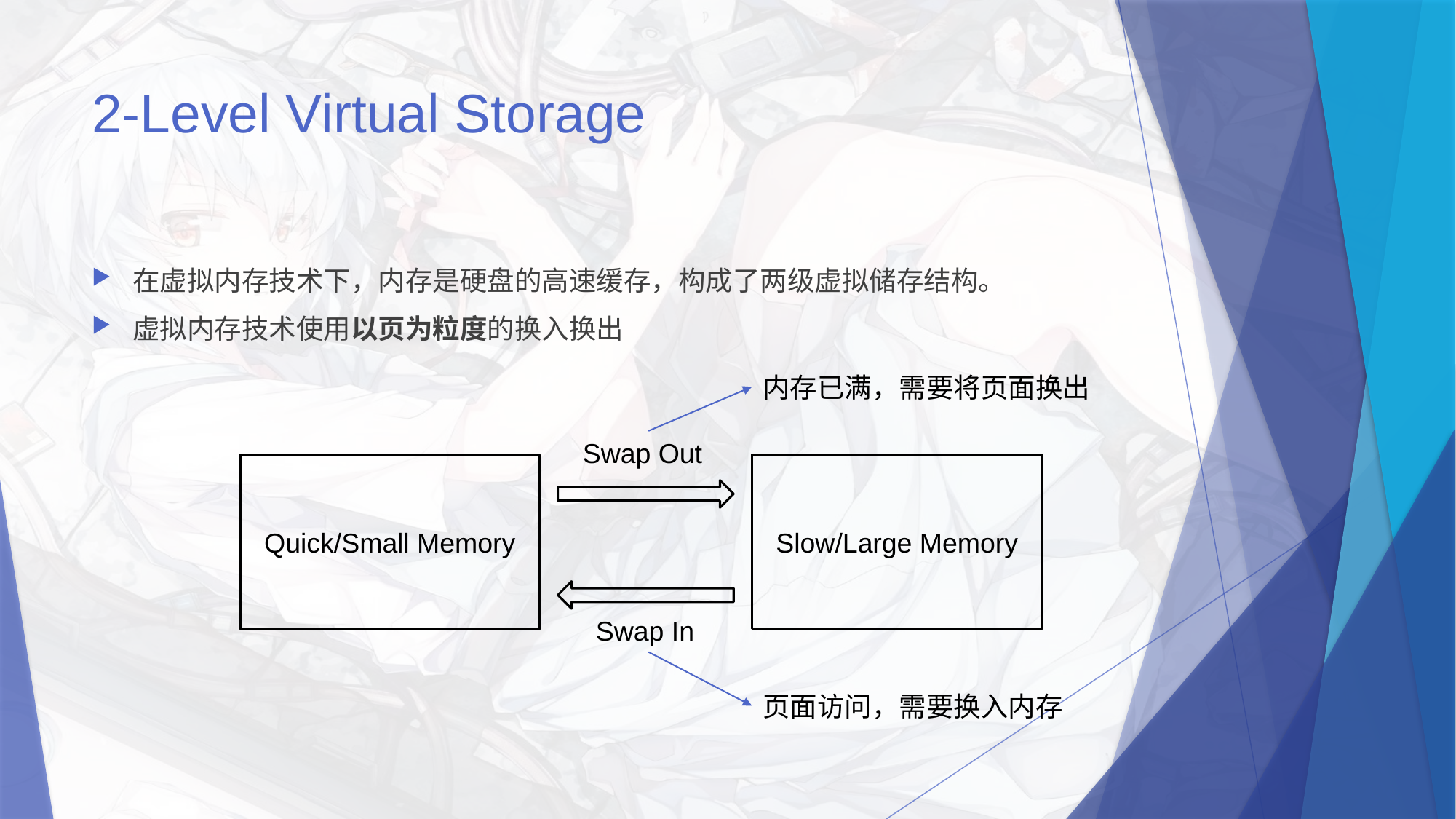

# 2-Level Virtual Storage
在虚拟内存技术下，内存是硬盘的高速缓存，构成了两级虚拟储存结构。
虚拟内存技术使用以页为粒度的换入换出

内存已满，需要将页面换出
Swap Out

Slow/Large Memory

Quick/Small Memory

Swap In
页面访问，需要换入内存